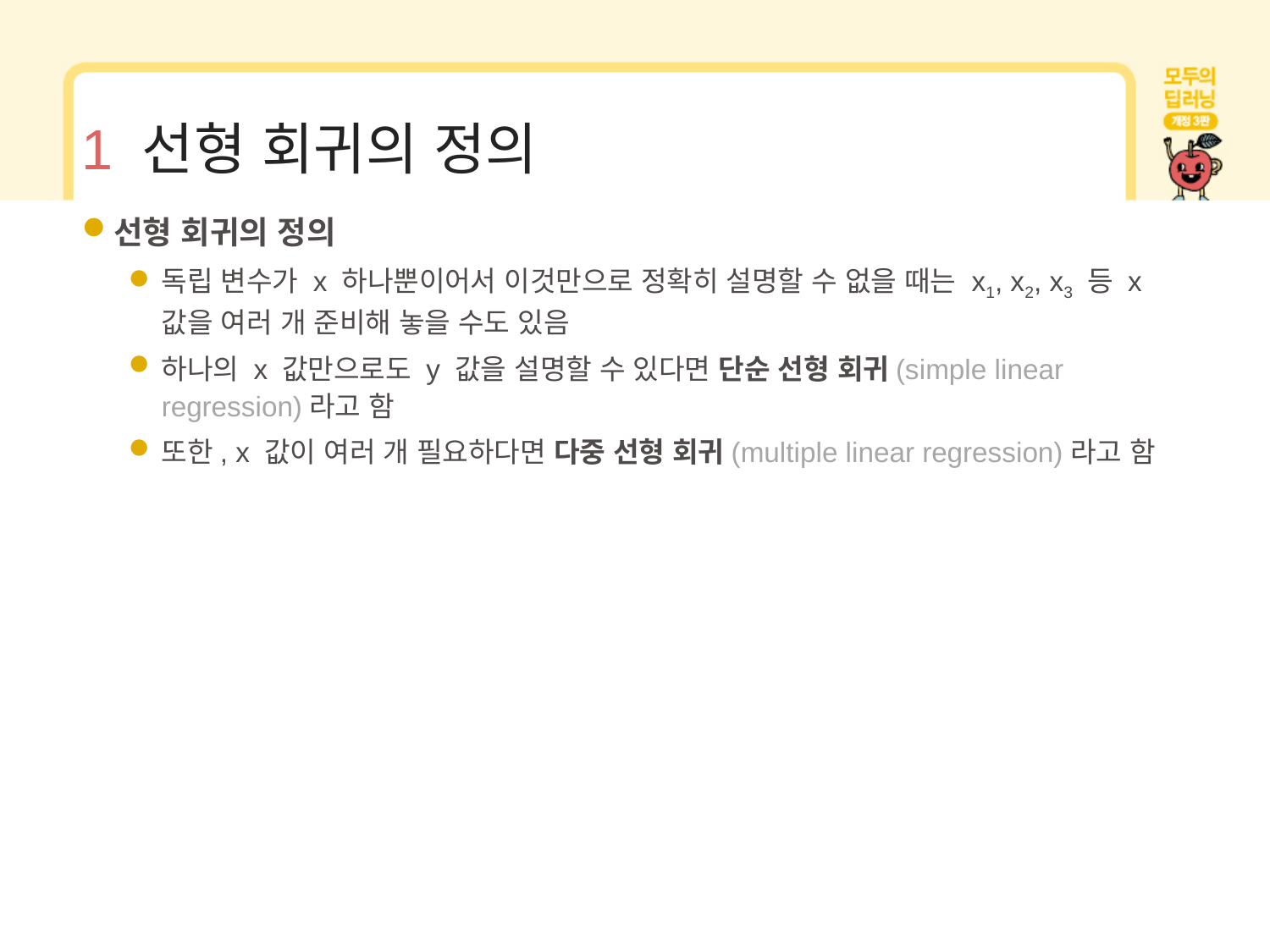

# 1 선형 회귀의 정의
선형 회귀의 정의
독립 변수가 x 하나뿐이어서 이것만으로 정확히 설명할 수 없을 때는 x1, x2, x3 등 x 값을 여러 개 준비해 놓을 수도 있음
하나의 x 값만으로도 y 값을 설명할 수 있다면 단순 선형 회귀(simple linear regression)라고 함
또한, x 값이 여러 개 필요하다면 다중 선형 회귀(multiple linear regression)라고 함